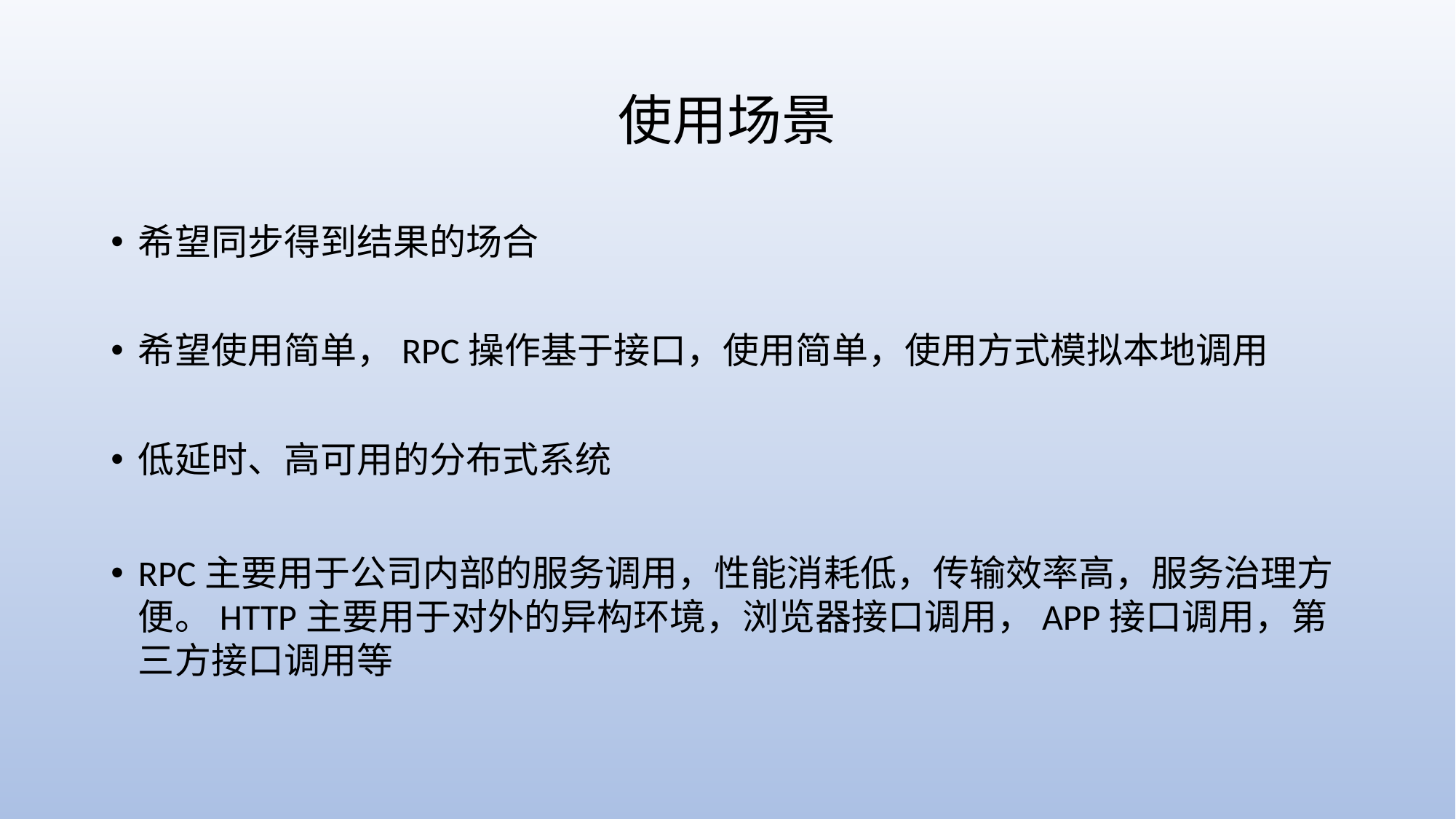

# 使用场景
希望同步得到结果的场合

希望使用简单，RPC操作基于接口，使用简单，使用方式模拟本地调用

低延时、高可用的分布式系统

RPC主要用于公司内部的服务调用，性能消耗低，传输效率高，服务治理方便。HTTP主要用于对外的异构环境，浏览器接口调用，APP接口调用，第三方接口调用等